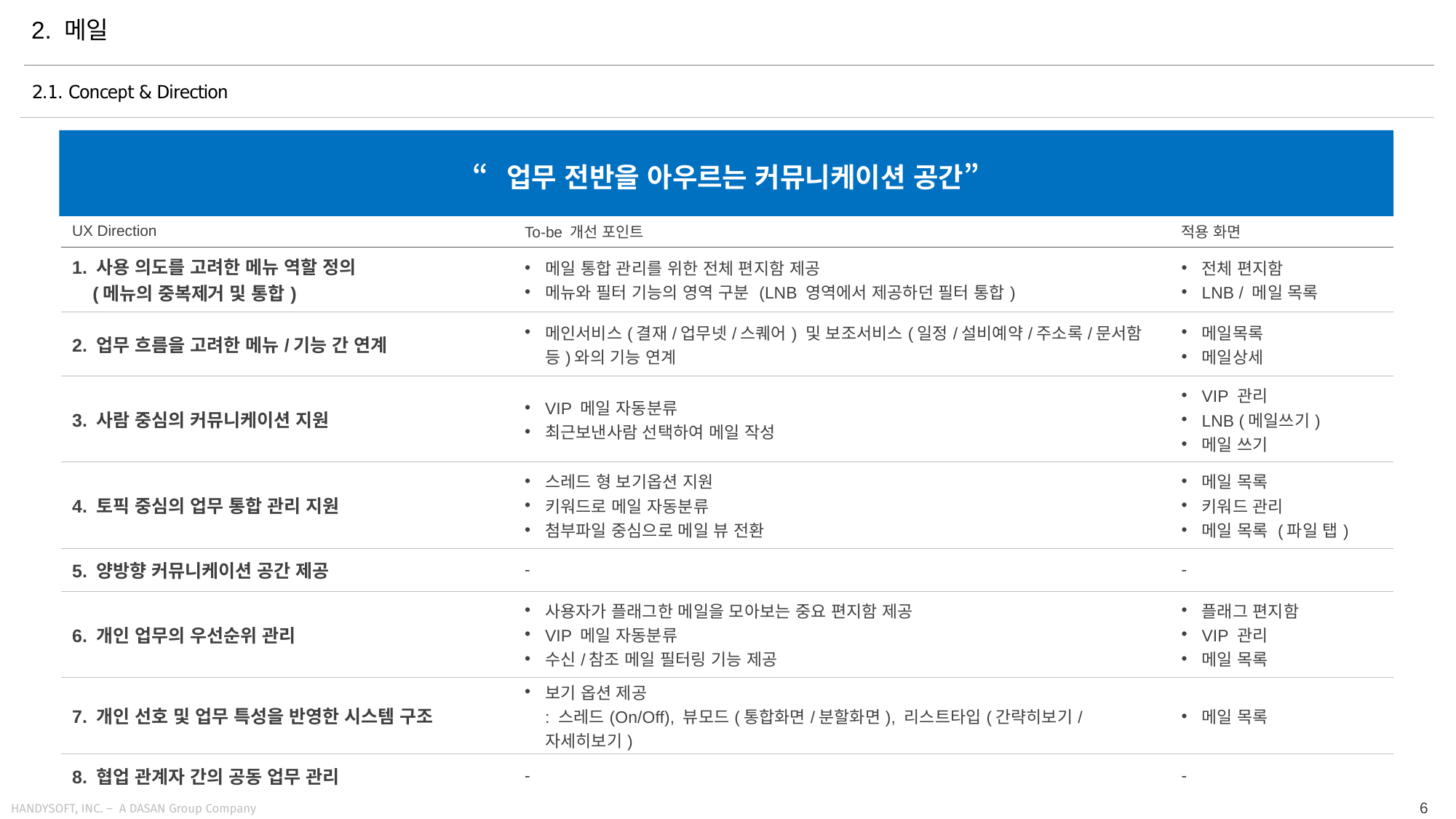

# 2. 메일
2.1. Concept & Direction
“업무 전반을 아우르는 커뮤니케이션 공간”
| UX Direction | To-be 개선 포인트 | 적용 화면 |
| --- | --- | --- |
| 1. 사용 의도를 고려한 메뉴 역할 정의 (메뉴의 중복제거 및 통합) | 메일 통합 관리를 위한 전체 편지함 제공 메뉴와 필터 기능의 영역 구분 (LNB 영역에서 제공하던 필터 통합) | 전체 편지함 LNB / 메일 목록 |
| 2. 업무 흐름을 고려한 메뉴/기능 간 연계 | 메인서비스(결재/업무넷/스퀘어) 및 보조서비스(일정/설비예약/주소록/문서함 등)와의 기능 연계 | 메일목록 메일상세 |
| 3. 사람 중심의 커뮤니케이션 지원 | VIP 메일 자동분류 최근보낸사람 선택하여 메일 작성 | VIP 관리 LNB (메일쓰기) 메일 쓰기 |
| 4. 토픽 중심의 업무 통합 관리 지원 | 스레드 형 보기옵션 지원 키워드로 메일 자동분류 첨부파일 중심으로 메일 뷰 전환 | 메일 목록 키워드 관리 메일 목록 (파일 탭) |
| 5. 양방향 커뮤니케이션 공간 제공 | - | - |
| 6. 개인 업무의 우선순위 관리 | 사용자가 플래그한 메일을 모아보는 중요 편지함 제공 VIP 메일 자동분류 수신/참조 메일 필터링 기능 제공 | 플래그 편지함 VIP 관리 메일 목록 |
| 7. 개인 선호 및 업무 특성을 반영한 시스템 구조 | 보기 옵션 제공 : 스레드(On/Off), 뷰모드(통합화면/분할화면), 리스트타입(간략히보기/자세히보기) | 메일 목록 |
| 8. 협업 관계자 간의 공동 업무 관리 | - | - |